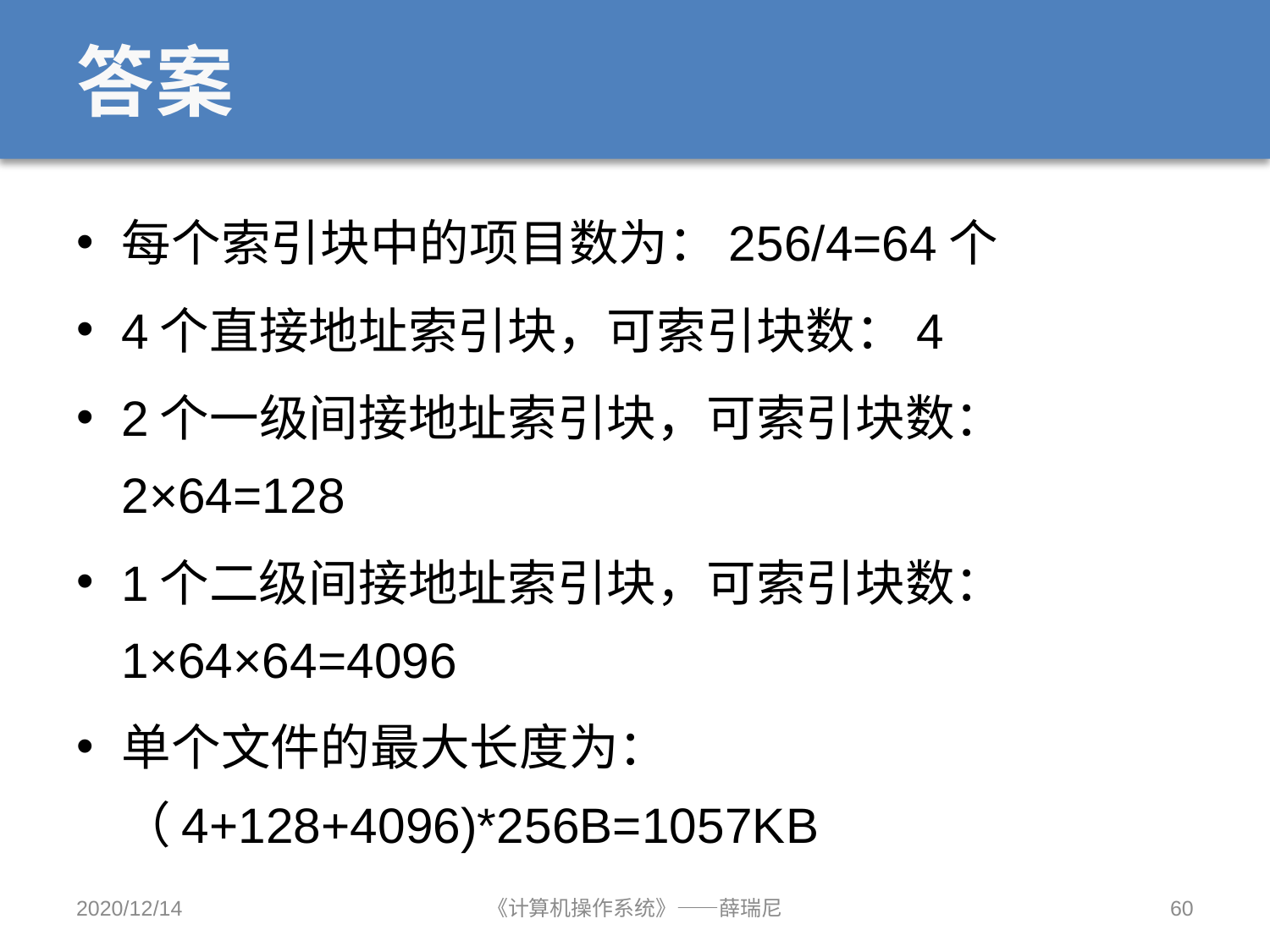

# 答案
每个索引块中的项目数为：256/4=64个
4个直接地址索引块，可索引块数：4
2个一级间接地址索引块，可索引块数：2×64=128
1个二级间接地址索引块，可索引块数：1×64×64=4096
单个文件的最大长度为：（4+128+4096)*256B=1057KB

2020/12/14
《计算机操作系统》——薛瑞尼
60